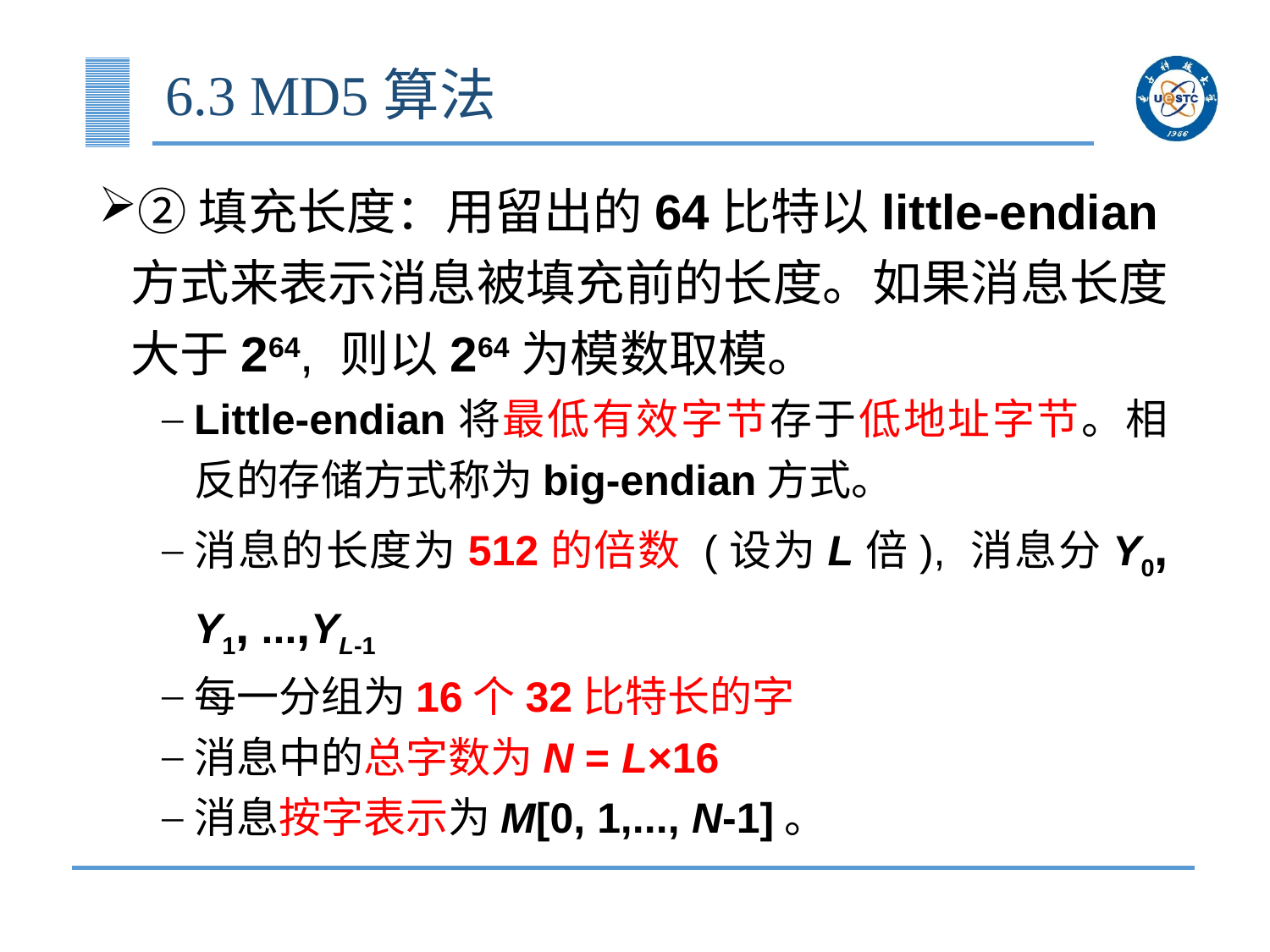

# 6.3 MD5算法
②填充长度：用留出的64比特以little-endian方式来表示消息被填充前的长度。如果消息长度大于264, 则以264为模数取模。
Little-endian将最低有效字节存于低地址字节。相反的存储方式称为big-endian方式。
消息的长度为512的倍数 (设为L倍), 消息分Y0, Y1, ...,YL-1
每一分组为16个32比特长的字
消息中的总字数为N = L×16
消息按字表示为M[0, 1,..., N-1]。